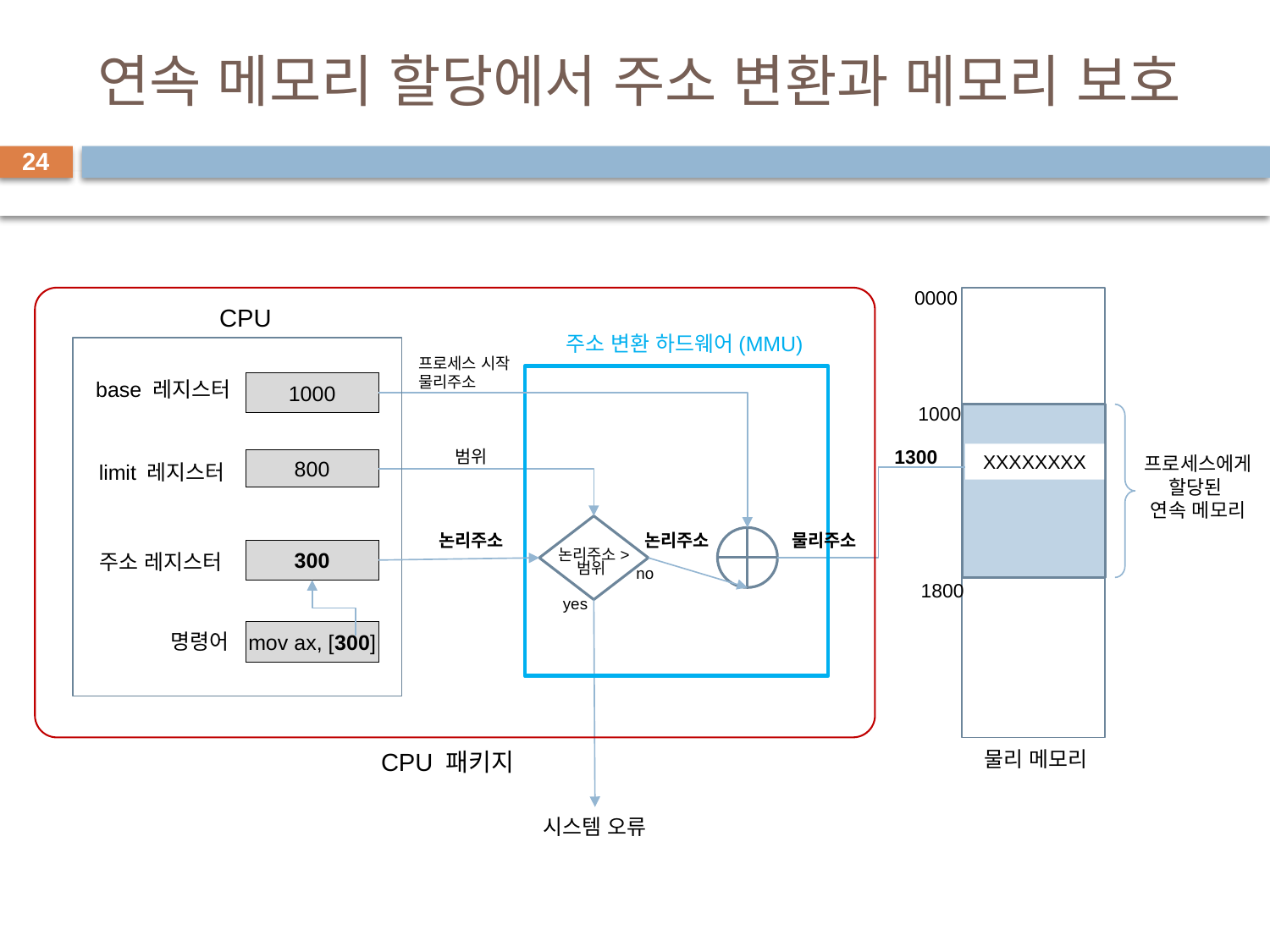

# 연속 메모리 할당에서 주소 변환과 메모리 보호
24
0000

CPU
주소 변환 하드웨어(MMU)

프로세스 시작
물리주소

base 레지스터
1000
1000

1300
범위
XXXXXXXX
프로세스에게
할당된
연속 메모리
800
limit 레지스터

논리주소
물리주소
논리주소

300
주소 레지스터
논리주소>
범위
no
1800
yes
mov ax, [300]
명령어
CPU 패키지
물리 메모리
시스템 오류